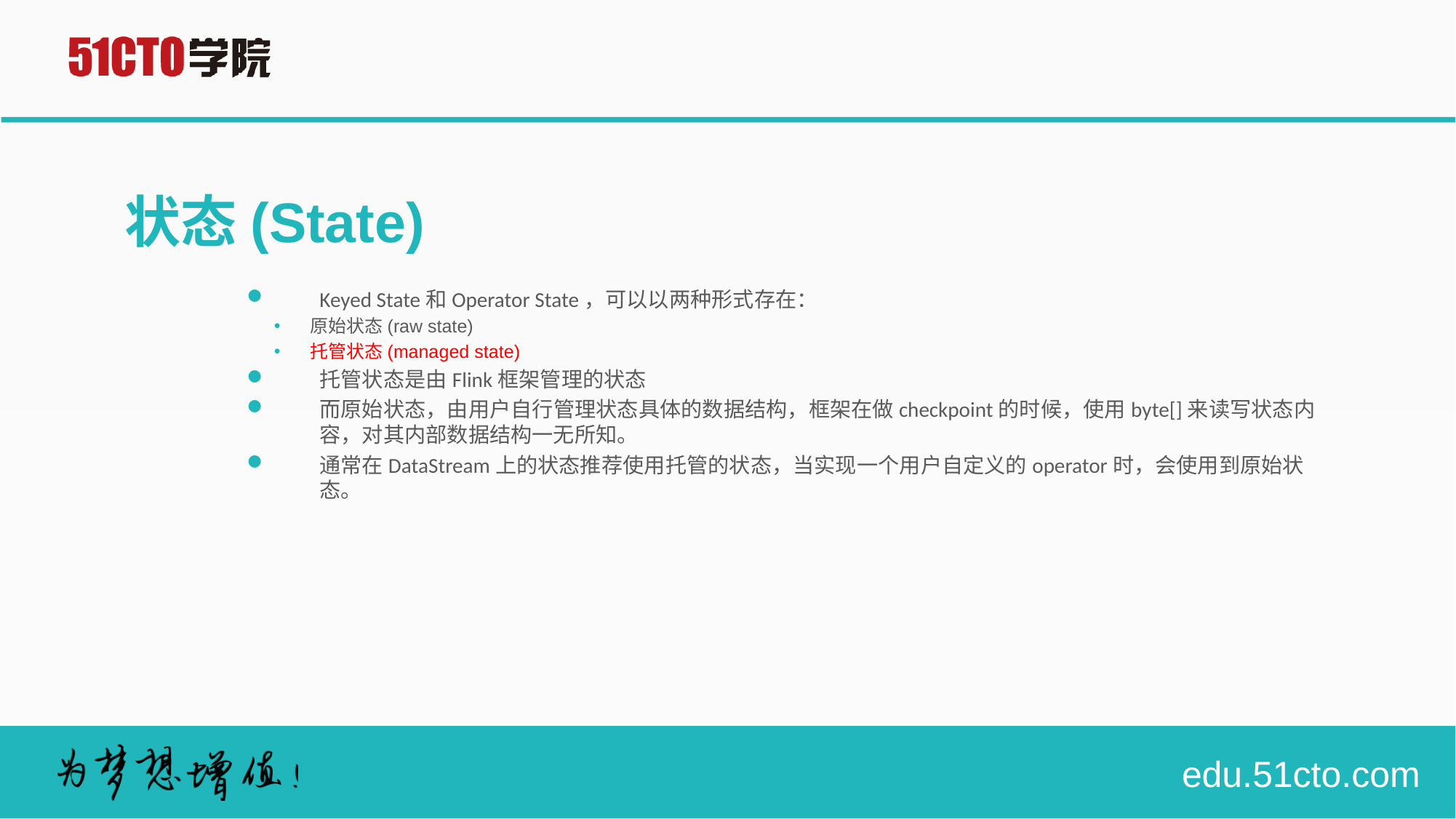

# 状态(State)
Keyed State和Operator State，可以以两种形式存在：
原始状态(raw state)
托管状态(managed state)
托管状态是由Flink框架管理的状态
而原始状态，由用户自行管理状态具体的数据结构，框架在做checkpoint的时候，使用byte[]来读写状态内容，对其内部数据结构一无所知。
通常在DataStream上的状态推荐使用托管的状态，当实现一个用户自定义的operator时，会使用到原始状态。